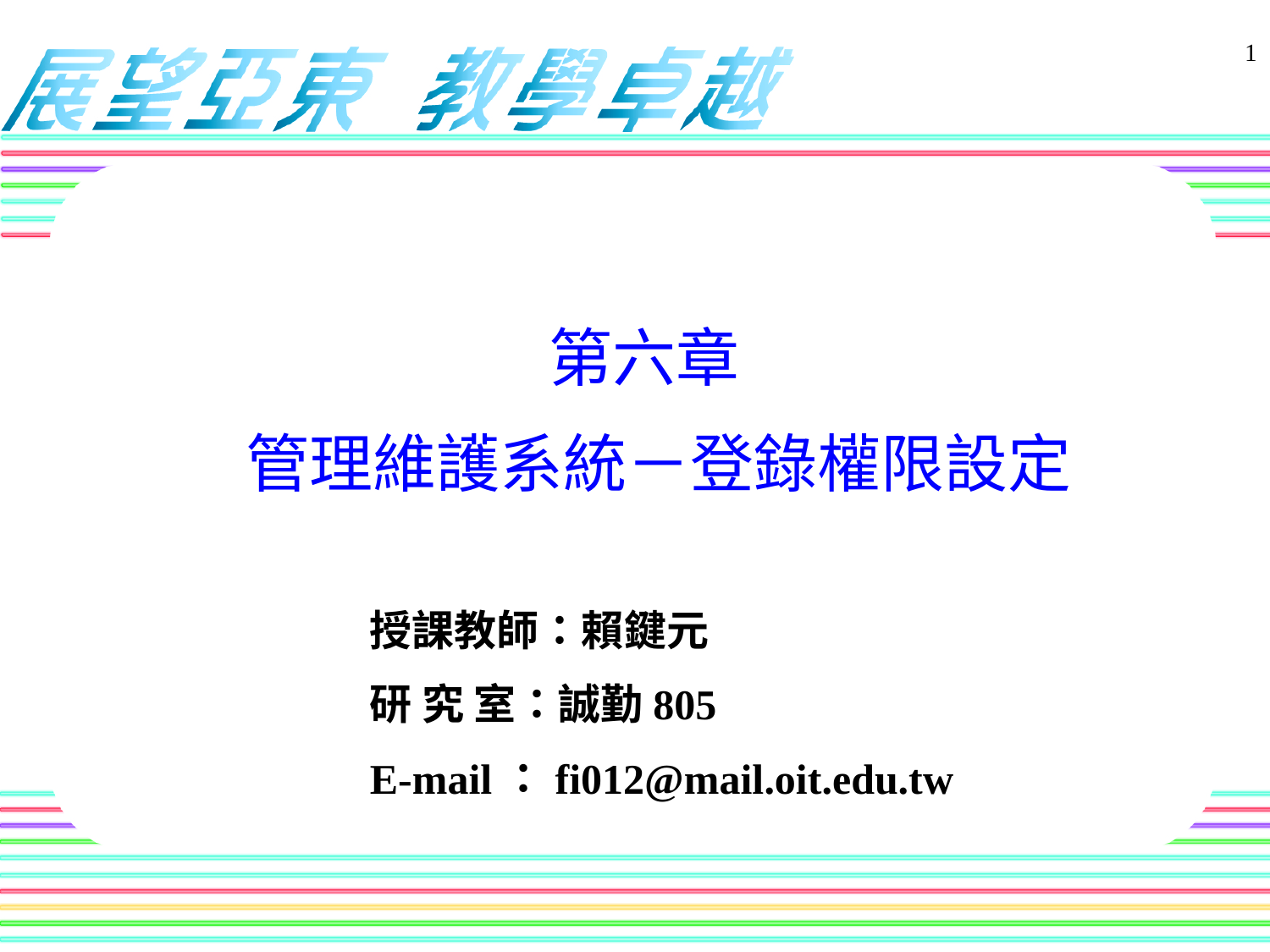

1
# 第六章 管理維護系統－登錄權限設定
授課教師：賴鍵元
研 究 室：誠勤805
E-mail：fi012@mail.oit.edu.tw